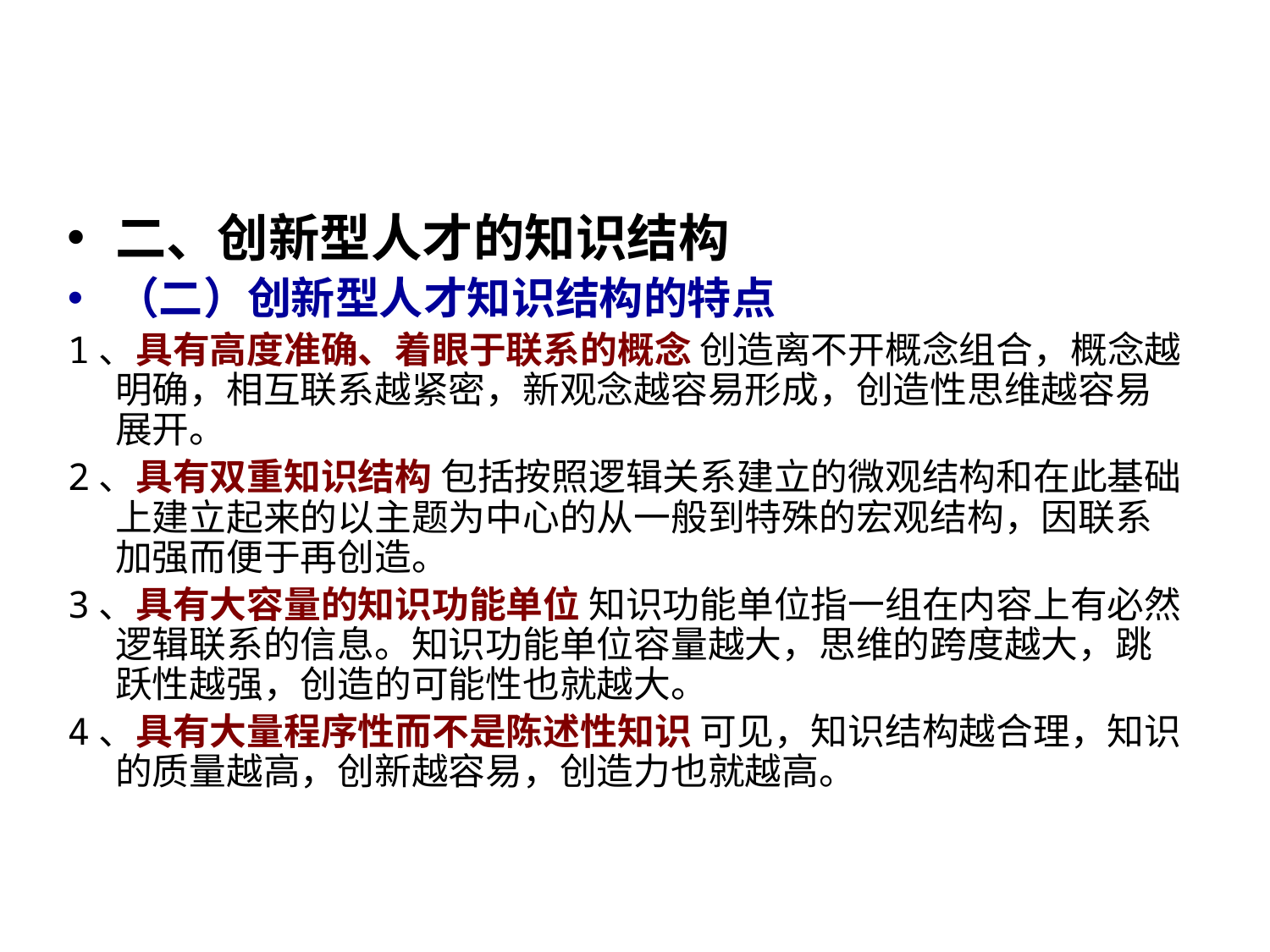

二、创新型人才的知识结构
（二）创新型人才知识结构的特点
1、具有高度准确、着眼于联系的概念 创造离不开概念组合，概念越明确，相互联系越紧密，新观念越容易形成，创造性思维越容易展开。
2、具有双重知识结构 包括按照逻辑关系建立的微观结构和在此基础上建立起来的以主题为中心的从一般到特殊的宏观结构，因联系加强而便于再创造。
3、具有大容量的知识功能单位 知识功能单位指一组在内容上有必然逻辑联系的信息。知识功能单位容量越大，思维的跨度越大，跳跃性越强，创造的可能性也就越大。
4、具有大量程序性而不是陈述性知识 可见，知识结构越合理，知识的质量越高，创新越容易，创造力也就越高。